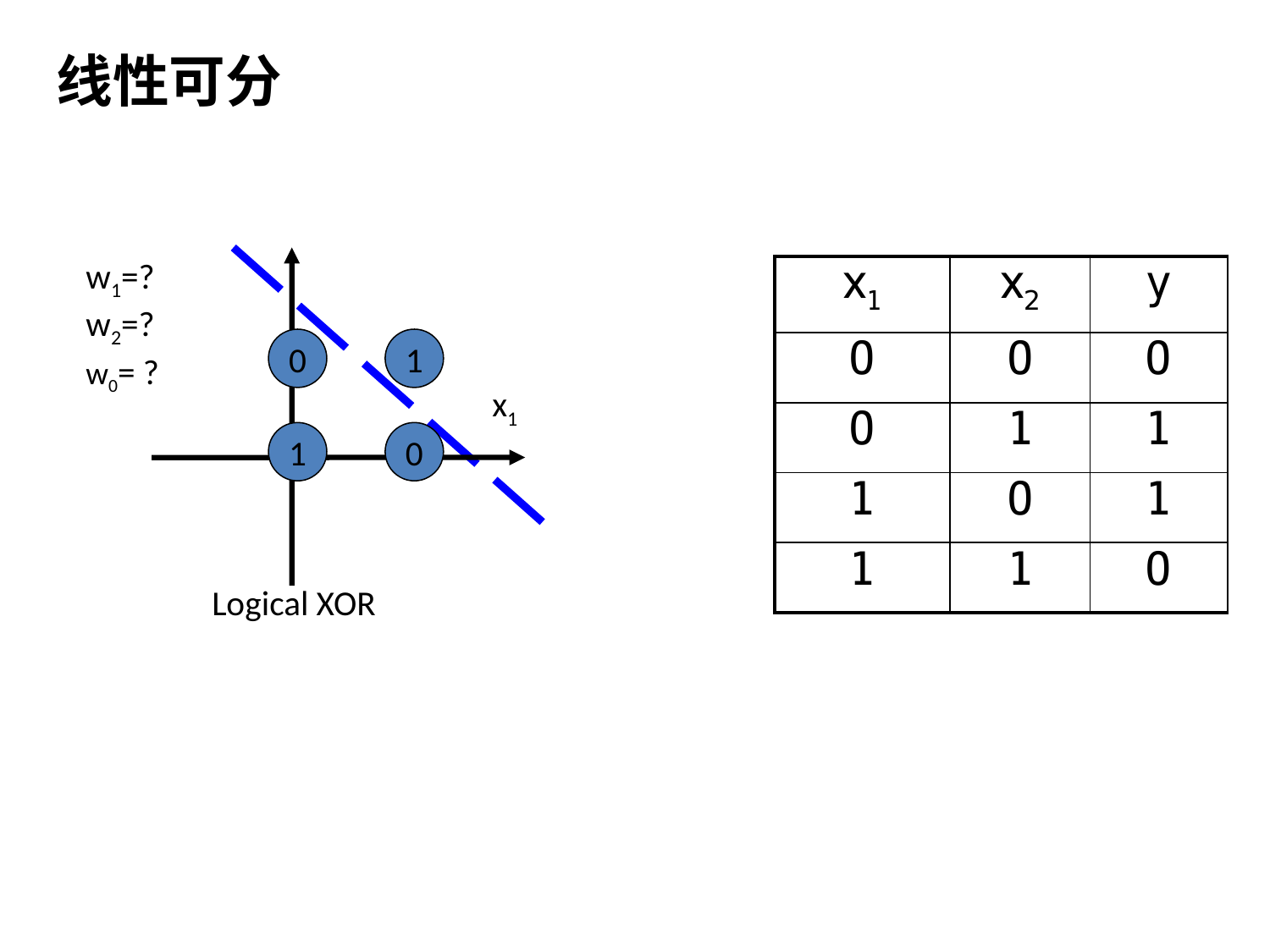

# 线性可分
w1=?
w2=?
w0= ?

0
1
x1
1
0

Logical XOR
| x1 | x2 | y |
| --- | --- | --- |
| 0 | 0 | 0 |
| 0 | 1 | 1 |
| 1 | 0 | 1 |
| 1 | 1 | 0 |